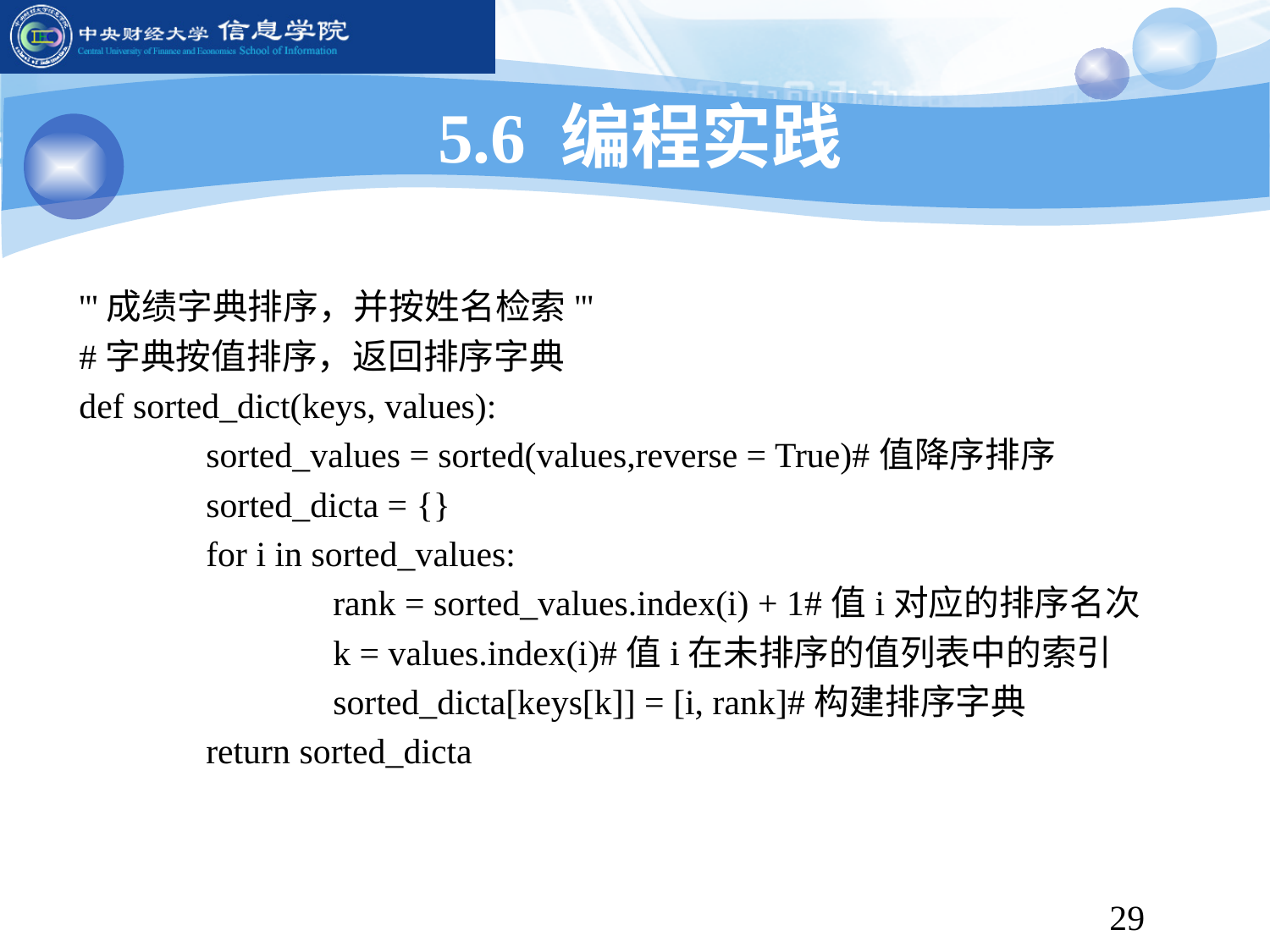

# 5.6 编程实践
'''成绩字典排序，并按姓名检索'''
#字典按值排序，返回排序字典
def sorted_dict(keys, values):
	sorted_values = sorted(values,reverse = True)#值降序排序
	sorted_dicta = {}
	for i in sorted_values:
		rank = sorted_values.index(i) + 1#值i对应的排序名次
		k = values.index(i)#值i在未排序的值列表中的索引
		sorted_dicta[keys[k]] = [i, rank]#构建排序字典
	return sorted_dicta